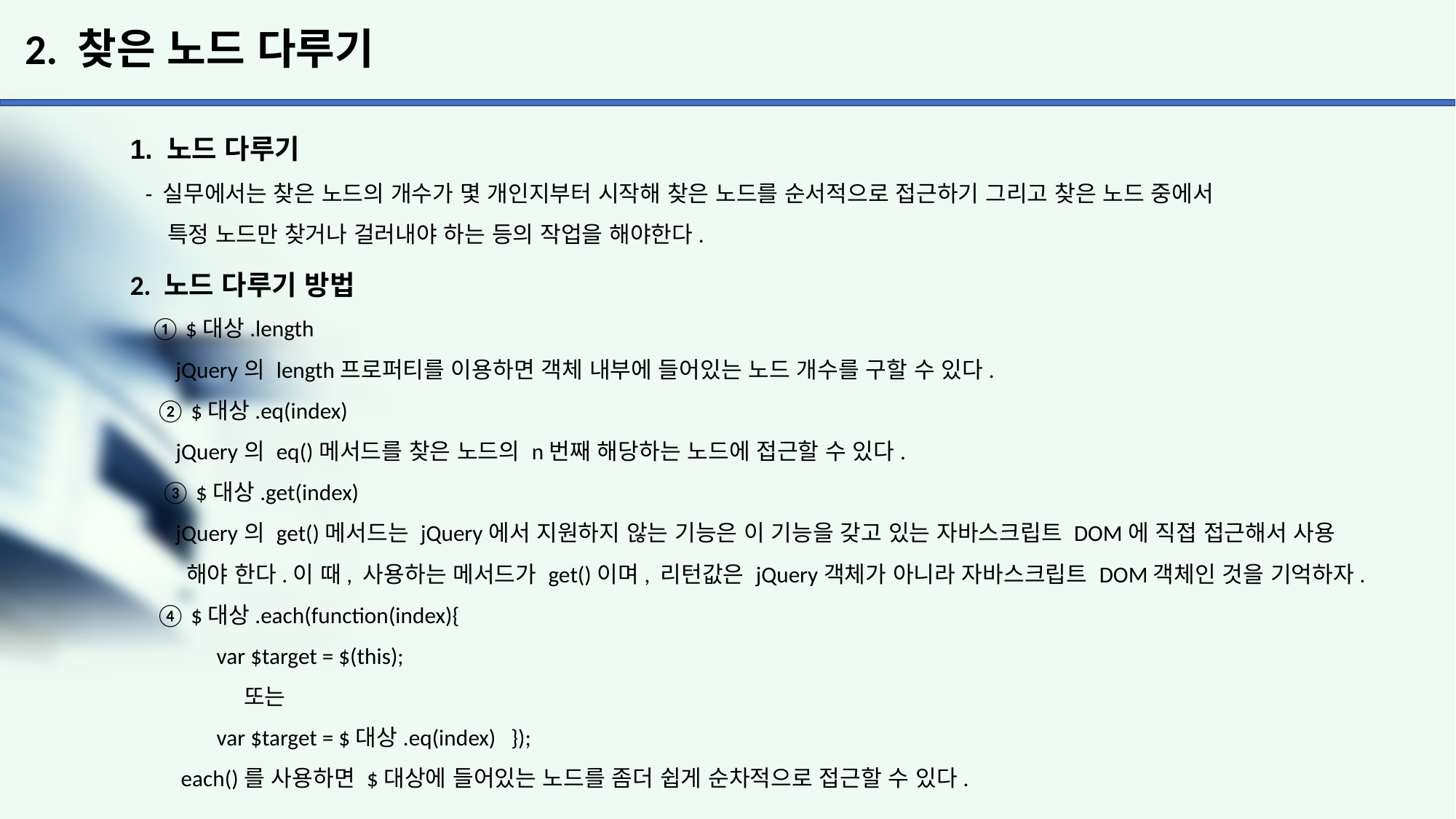

# 2. 찾은 노드 다루기
1. 노드 다루기
   - 실무에서는 찾은 노드의 개수가 몇 개인지부터 시작해 찾은 노드를 순서적으로 접근하기 그리고 찾은 노드 중에서
     특정 노드만 찾거나 걸러내야 하는 등의 작업을 해야한다.
2. 노드 다루기 방법
    ① $대상.length
         jQuery의 length프로퍼티를 이용하면 객체 내부에 들어있는 노드 개수를 구할 수 있다.
     ② $대상.eq(index)
         jQuery의 eq()메서드를 찾은 노드의 n번째 해당하는 노드에 접근할 수 있다.
      ③ $대상.get(index)
         jQuery의 get()메서드는 jQuery에서 지원하지 않는 기능은 이 기능을 갖고 있는 자바스크립트 DOM에 직접 접근해서 사용
        해야 한다.이 때, 사용하는 메서드가 get()이며, 리턴값은 jQuery객체가 아니라 자바스크립트 DOM객체인 것을 기억하자.
     ④ $대상.each(function(index){
                 var $target = $(this);
                 또는
                 var $target = $대상.eq(index)   });
          each()를 사용하면 $대상에 들어있는 노드를 좀더 쉽게 순차적으로 접근할 수 있다.